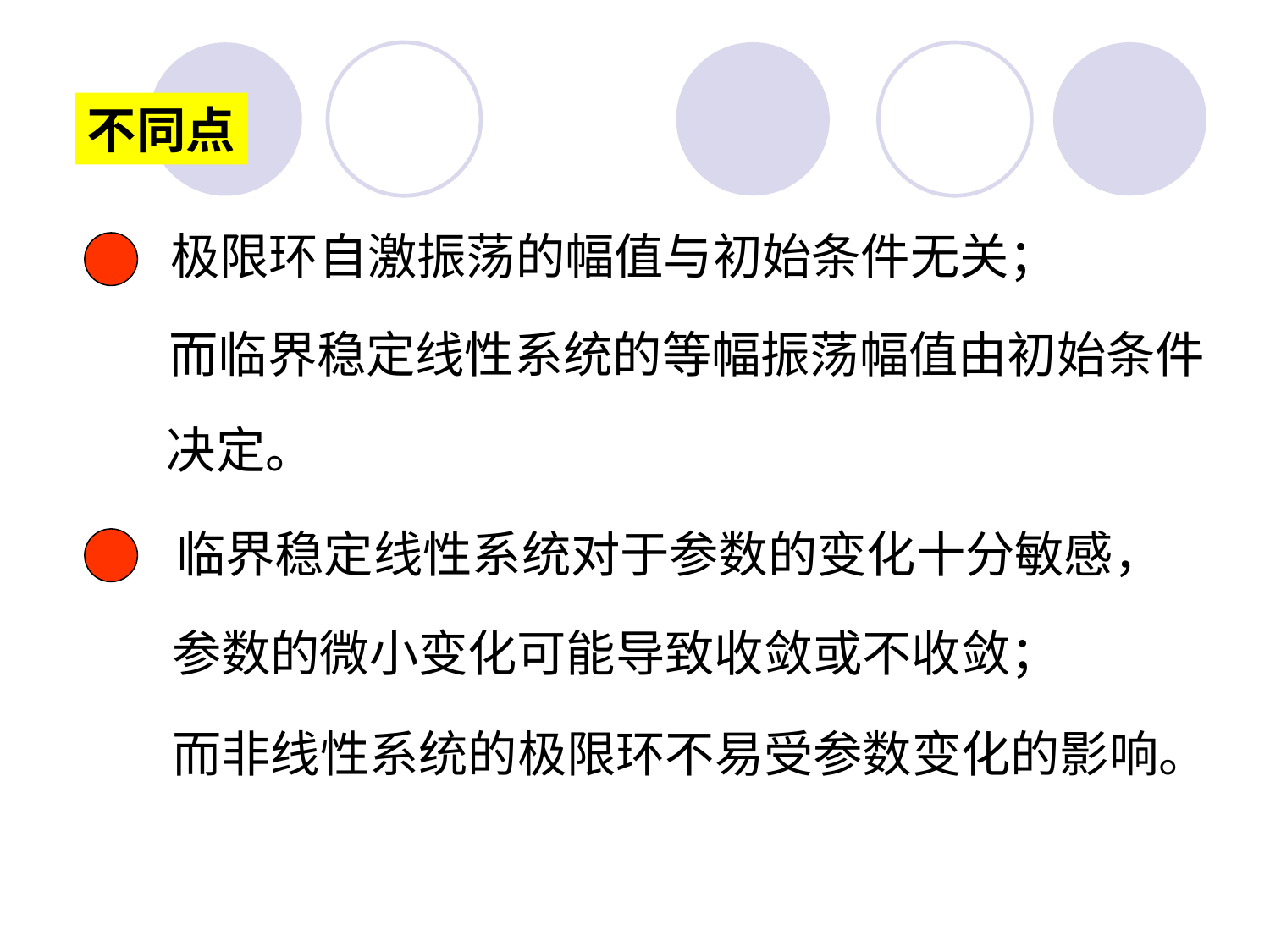

不同点
极限环自激振荡的幅值与初始条件无关；

而临界稳定线性系统的等幅振荡幅值由初始条件
决定。
临界稳定线性系统对于参数的变化十分敏感，

参数的微小变化可能导致收敛或不收敛；
而非线性系统的极限环不易受参数变化的影响。
13